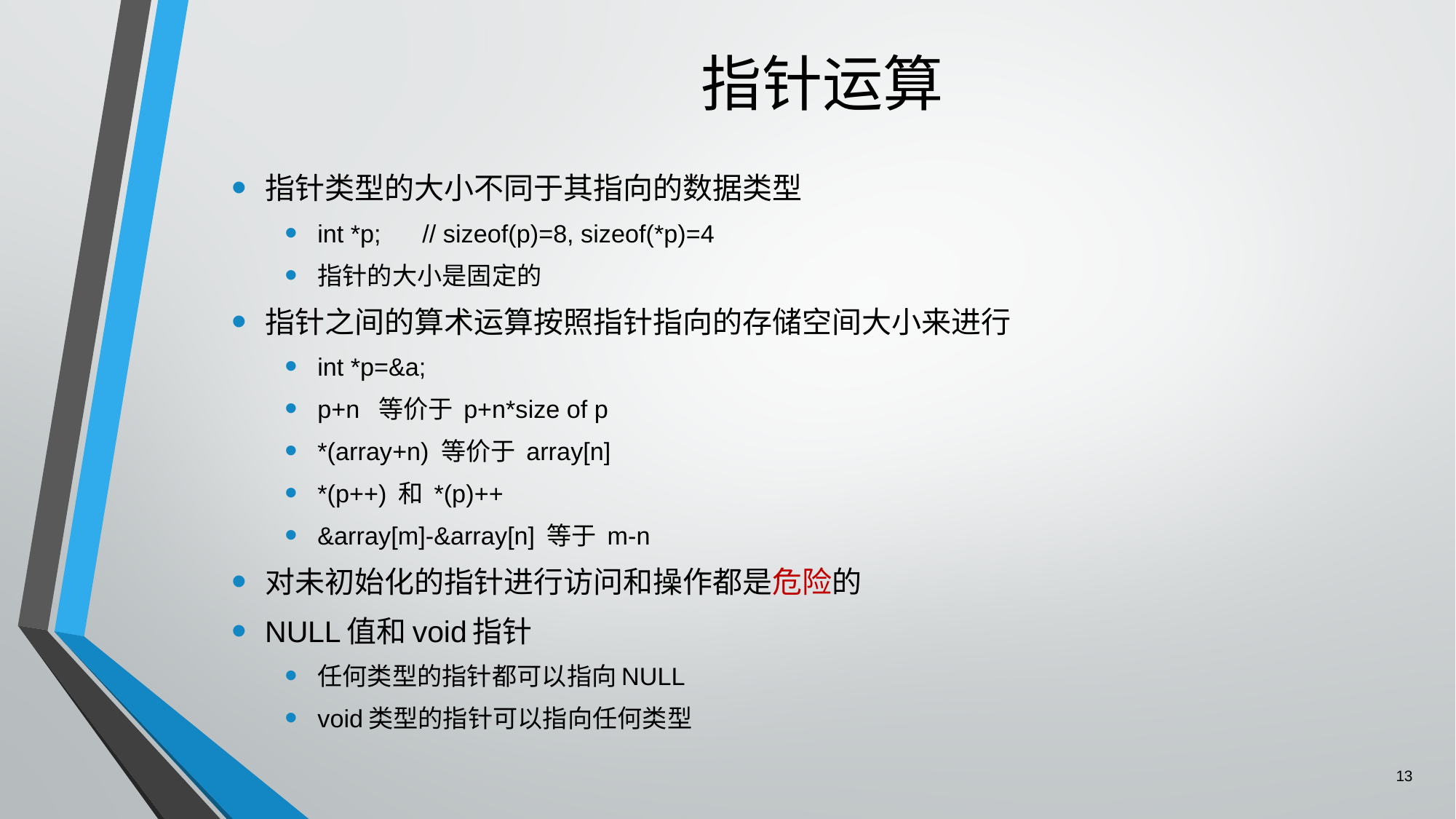

# 指针运算
指针类型的大小不同于其指向的数据类型
int *p;      // sizeof(p)=8, sizeof(*p)=4
指针的大小是固定的
指针之间的算术运算按照指针指向的存储空间大小来进行
int *p=&a;
p+n  等价于 p+n*size of p
*(array+n) 等价于 array[n]
*(p++) 和 *(p)++
&array[m]-&array[n] 等于 m-n
对未初始化的指针进行访问和操作都是危险的
NULL值和void指针
任何类型的指针都可以指向NULL
void类型的指针可以指向任何类型

13